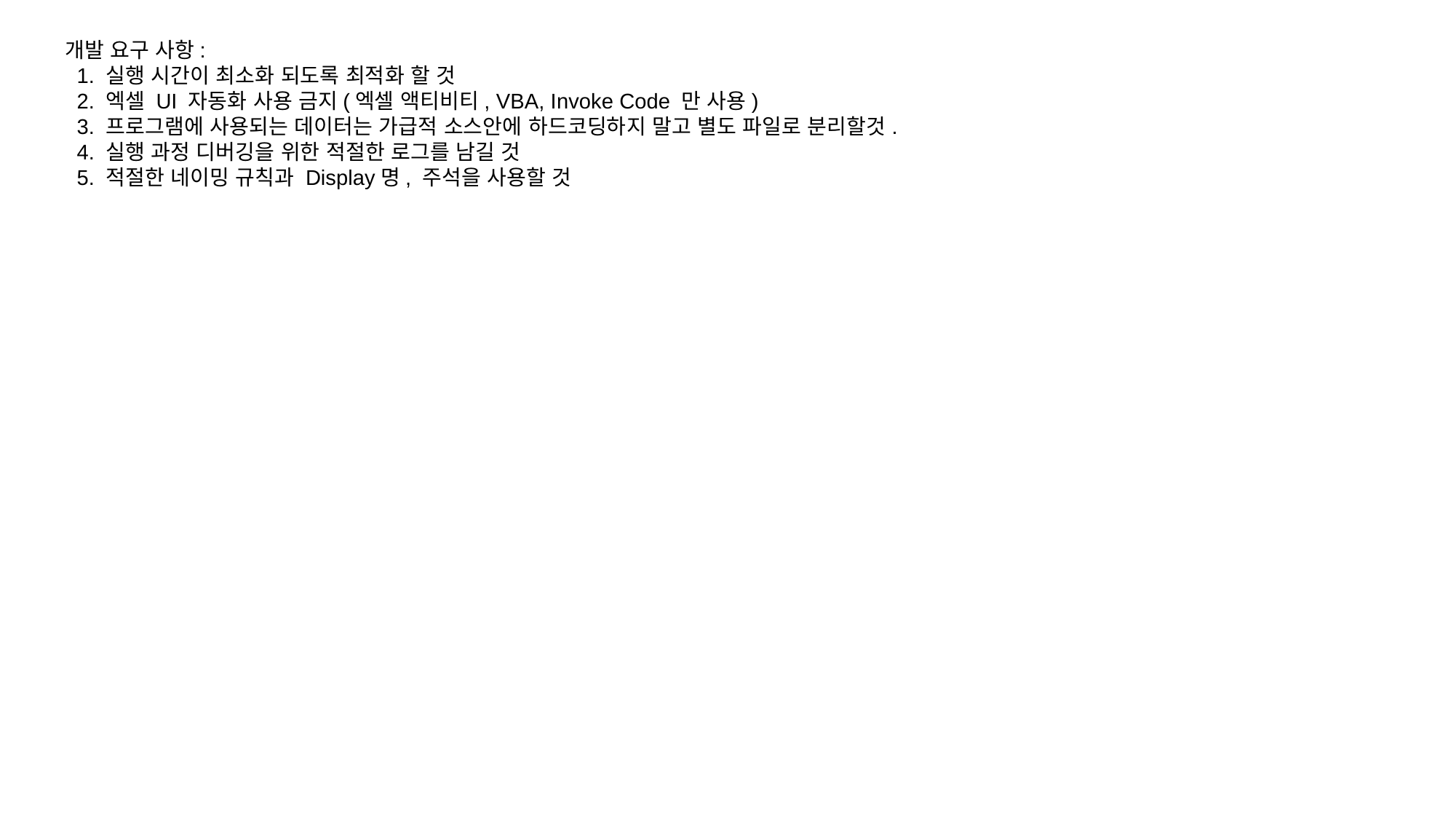

개발 요구 사항:
  1. 실행 시간이 최소화 되도록 최적화 할 것
  2. 엑셀 UI 자동화 사용 금지(엑셀 액티비티, VBA, Invoke Code 만 사용)
  3. 프로그램에 사용되는 데이터는 가급적 소스안에 하드코딩하지 말고 별도 파일로 분리할것.
  4. 실행 과정 디버깅을 위한 적절한 로그를 남길 것
  5. 적절한 네이밍 규칙과 Display명, 주석을 사용할 것